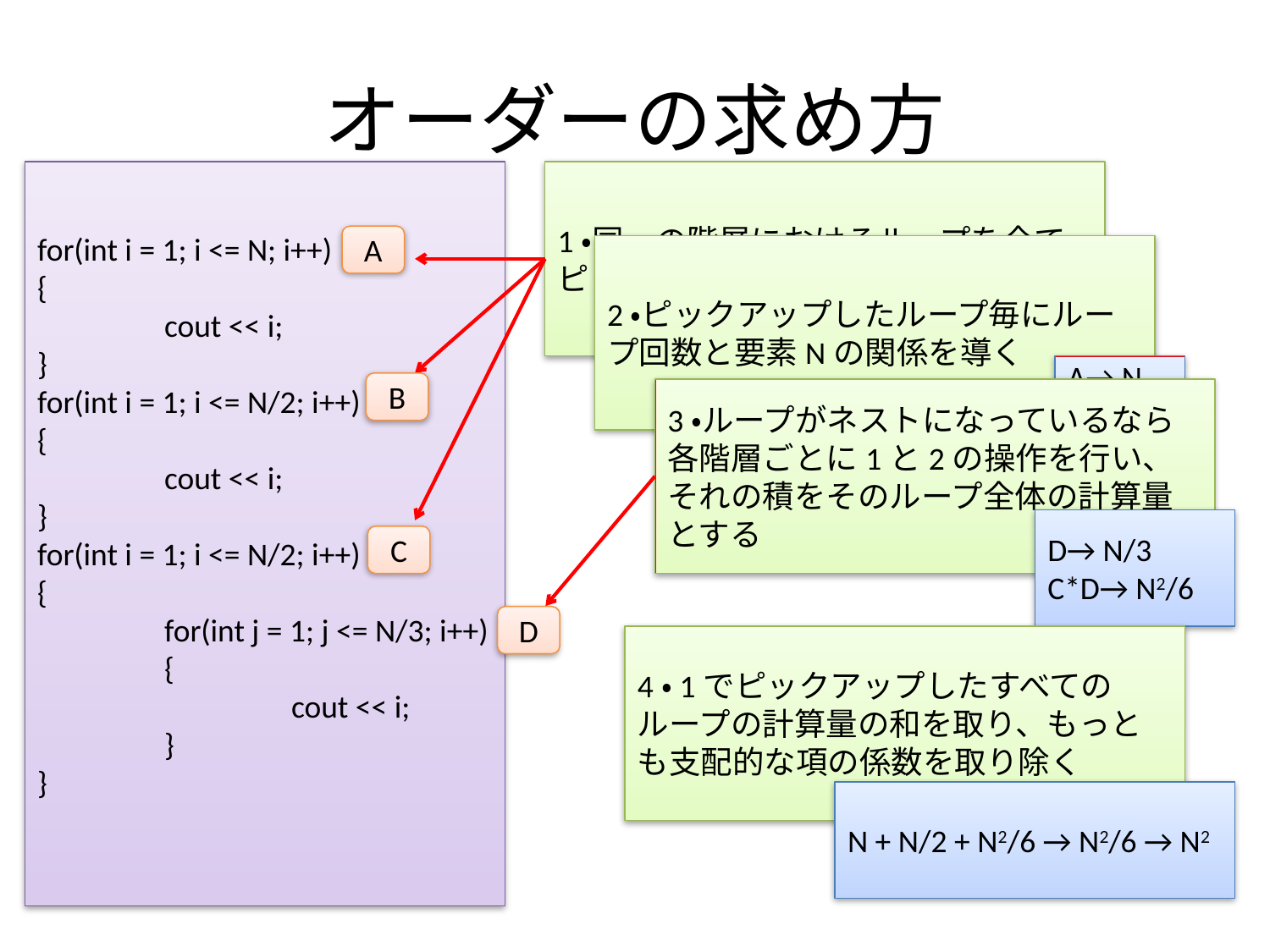

# オーダーの求め方
for(int i = 1; i <= N; i++)
{
	cout << i;
}
for(int i = 1; i <= N/2; i++)
{
	cout << i;
}
for(int i = 1; i <= N/2; i++)
{
	for(int j = 1; j <= N/3; i++)
	{
		cout << i;
	}
}

1・同一の階層におけるループを全てピックアップする
A
B
C
2・ピックアップしたループ毎にループ回数と要素Nの関係を導く
A→ N
B→ N/2
C→ N/2
3・ループがネストになっているなら各階層ごとに1と2の操作を行い、それの積をそのループ全体の計算量とする
D
D→ N/3
C*D→ N2/6
4・1でピックアップしたすべてのループの計算量の和を取り、もっとも支配的な項の係数を取り除く
N + N/2 + N2/6 → N2/6 → N2